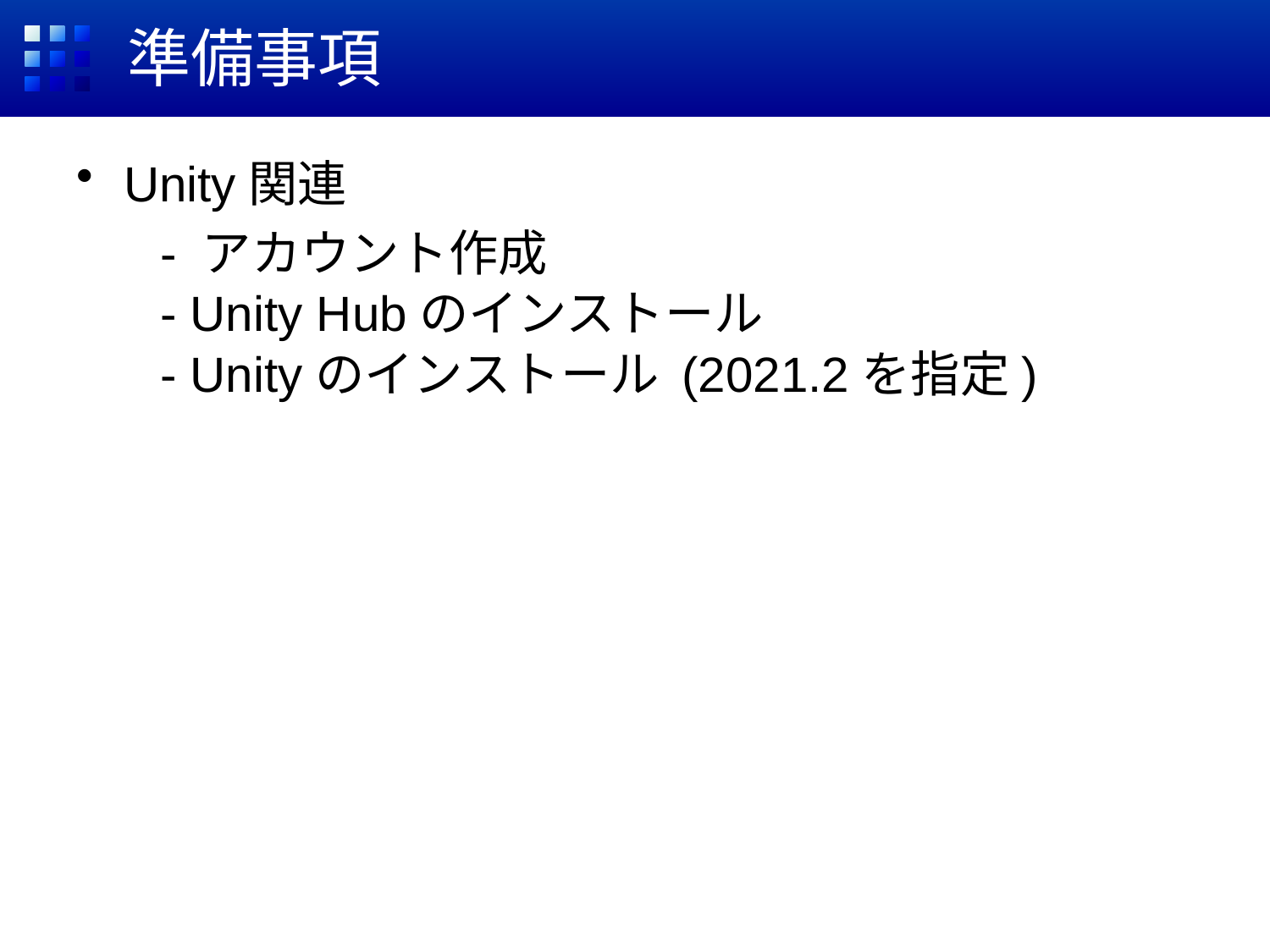

# 準備事項
Unity関連
 　- アカウント作成
 　- Unity Hubのインストール
 　- Unityのインストール (2021.2を指定)